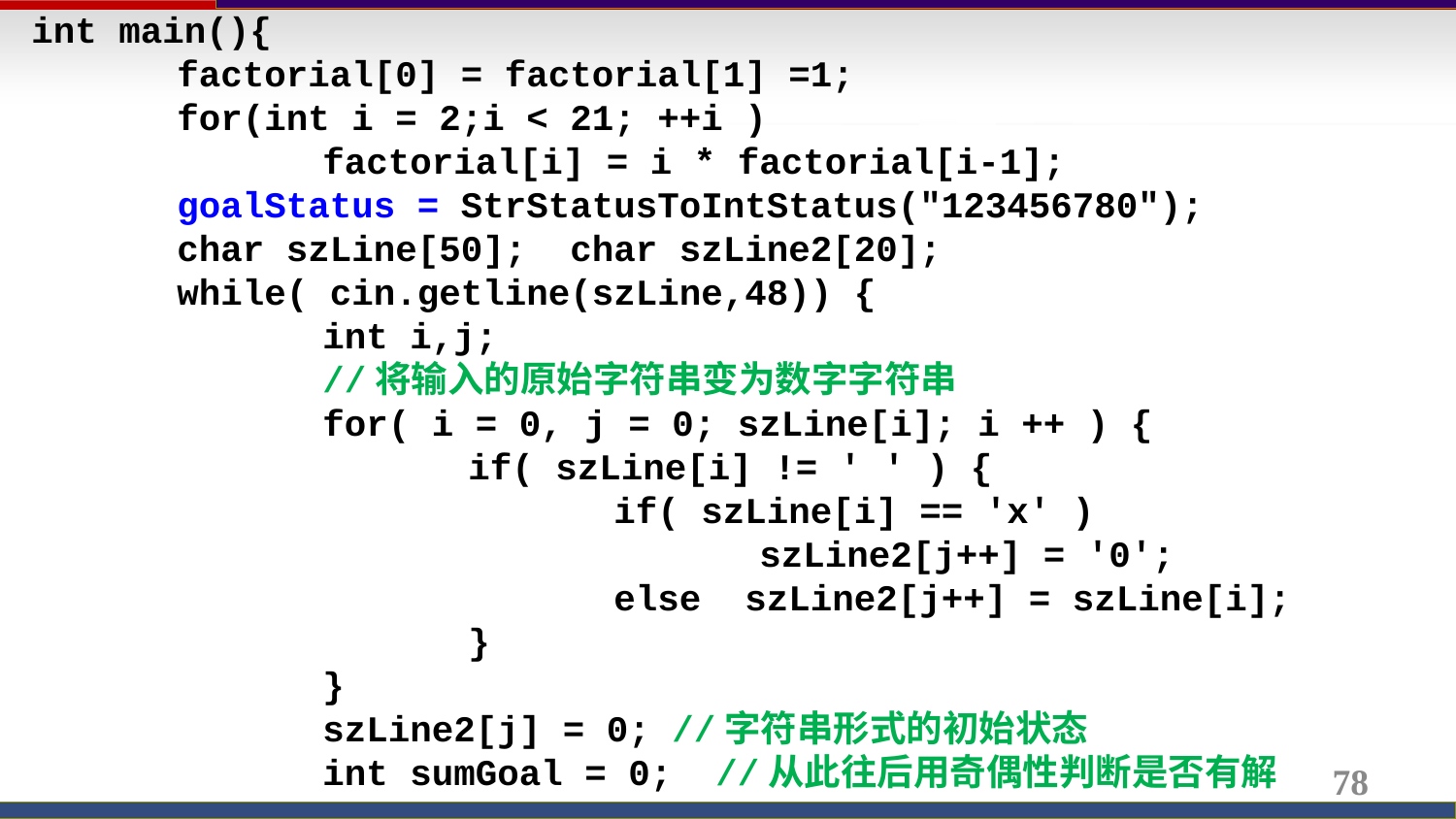

int main(){
	factorial[0] = factorial[1] =1;
	for(int i = 2;i < 21; ++i )
		factorial[i] = i * factorial[i-1];
	goalStatus = StrStatusToIntStatus("123456780");
	char szLine[50];  char szLine2[20];
	while( cin.getline(szLine,48)) {
		int i,j;
		//将输入的原始字符串变为数字字符串
		for( i = 0, j = 0; szLine[i]; i ++ ) {
			if( szLine[i] != ' ' ) {
				if( szLine[i] == 'x' )
					szLine2[j++] = '0';
				else  szLine2[j++] = szLine[i];
			}
		}
		szLine2[j] = 0; //字符串形式的初始状态
		int sumGoal = 0;  //从此往后用奇偶性判断是否有解